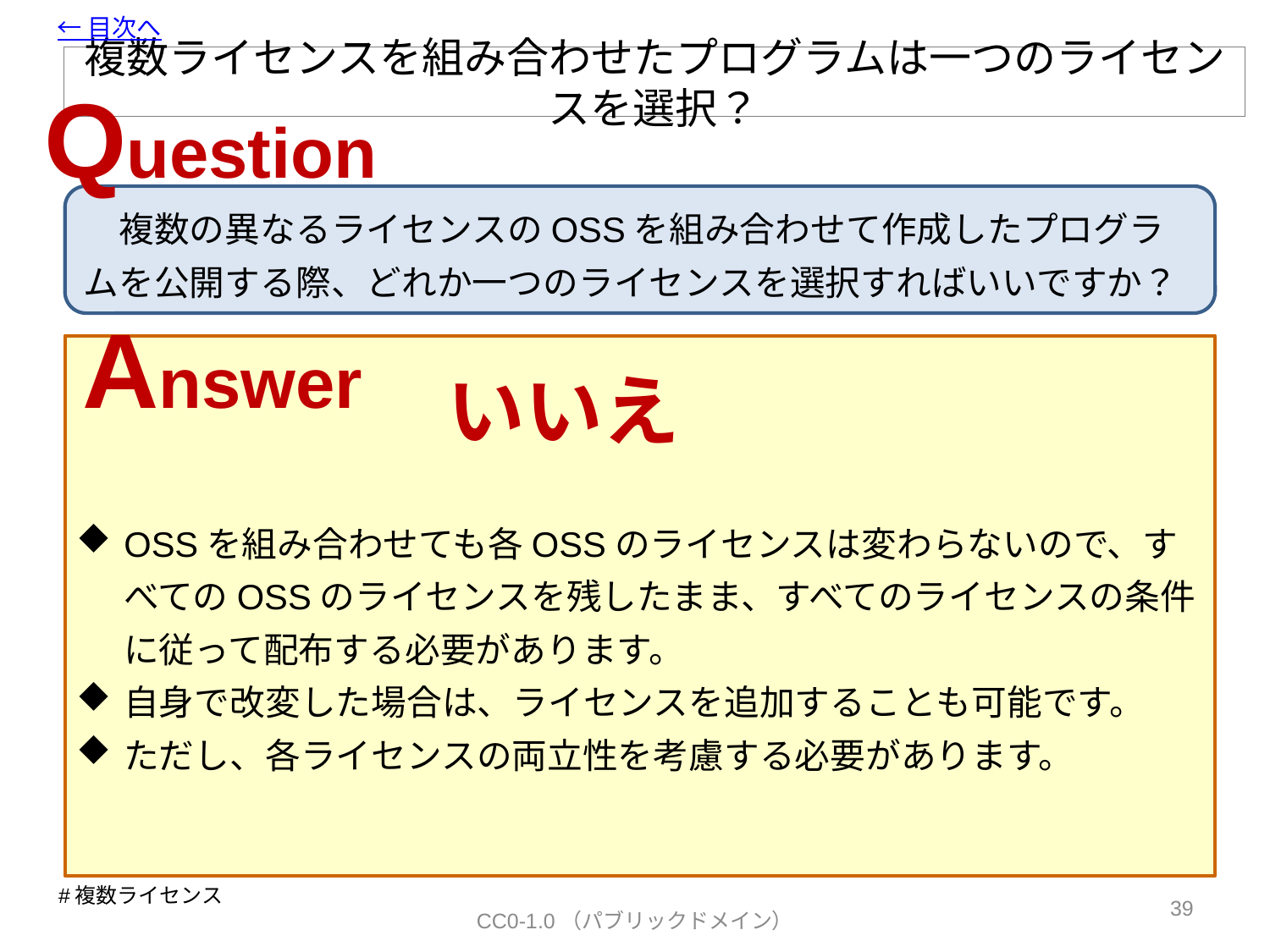

← 目次へ
# 複数ライセンスを組み合わせたプログラムは一つのライセンスを選択？
Question
　複数の異なるライセンスのOSSを組み合わせて作成したプログラムを公開する際、どれか一つのライセンスを選択すればいいですか？
Answer

いいえ
OSSを組み合わせても各OSSのライセンスは変わらないので、すべてのOSSのライセンスを残したまま、すべてのライセンスの条件に従って配布する必要があります。
自身で改変した場合は、ライセンスを追加することも可能です。
ただし、各ライセンスの両立性を考慮する必要があります。

#複数ライセンス
39
CC0-1.0（パブリックドメイン）